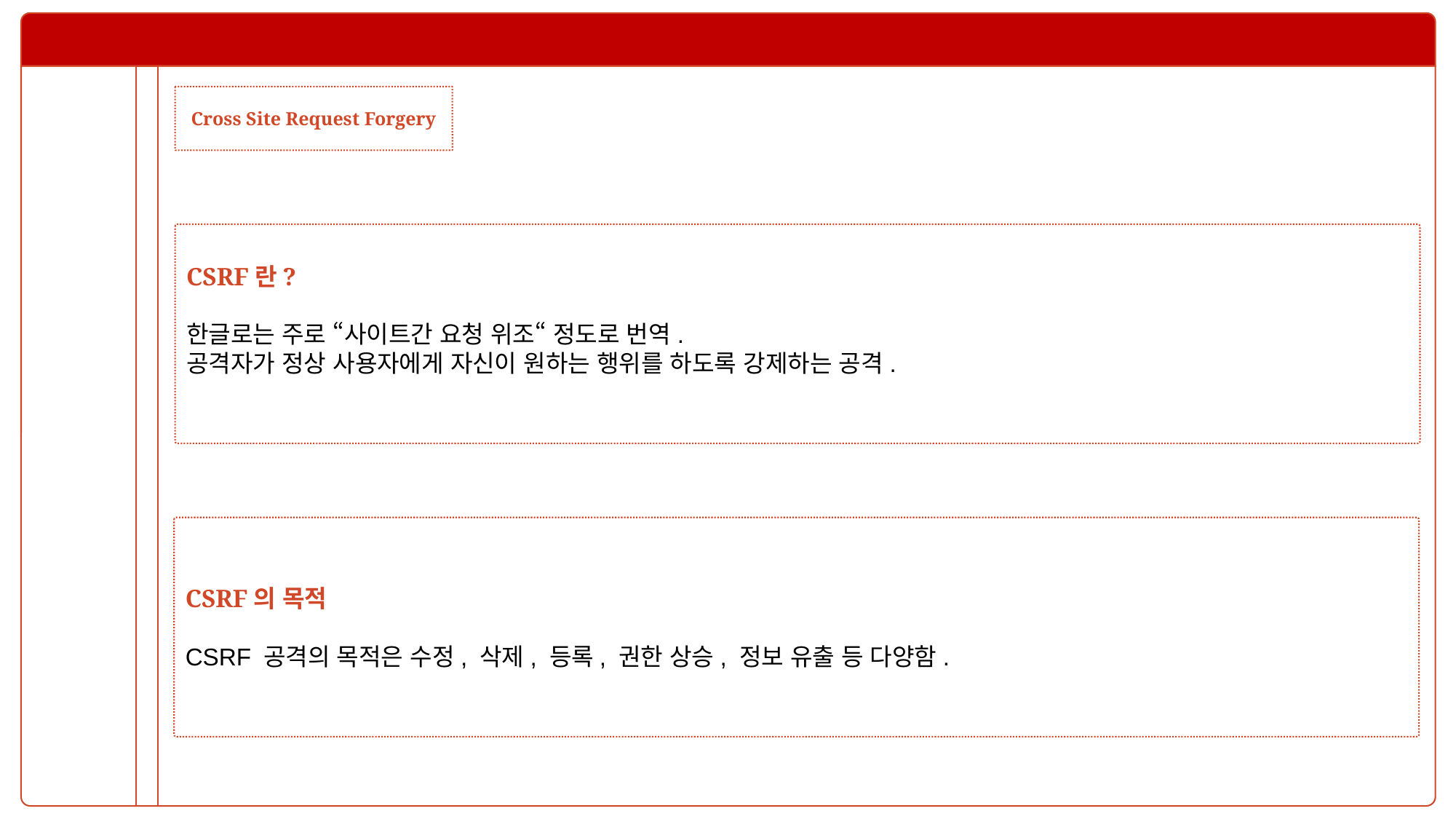

Cross Site Request Forgery
CSRF란?

한글로는 주로 “사이트간 요청 위조“ 정도로 번역.
공격자가 정상 사용자에게 자신이 원하는 행위를 하도록 강제하는 공격.

CSRF의 목적

CSRF 공격의 목적은 수정, 삭제, 등록, 권한 상승, 정보 유출 등 다양함.